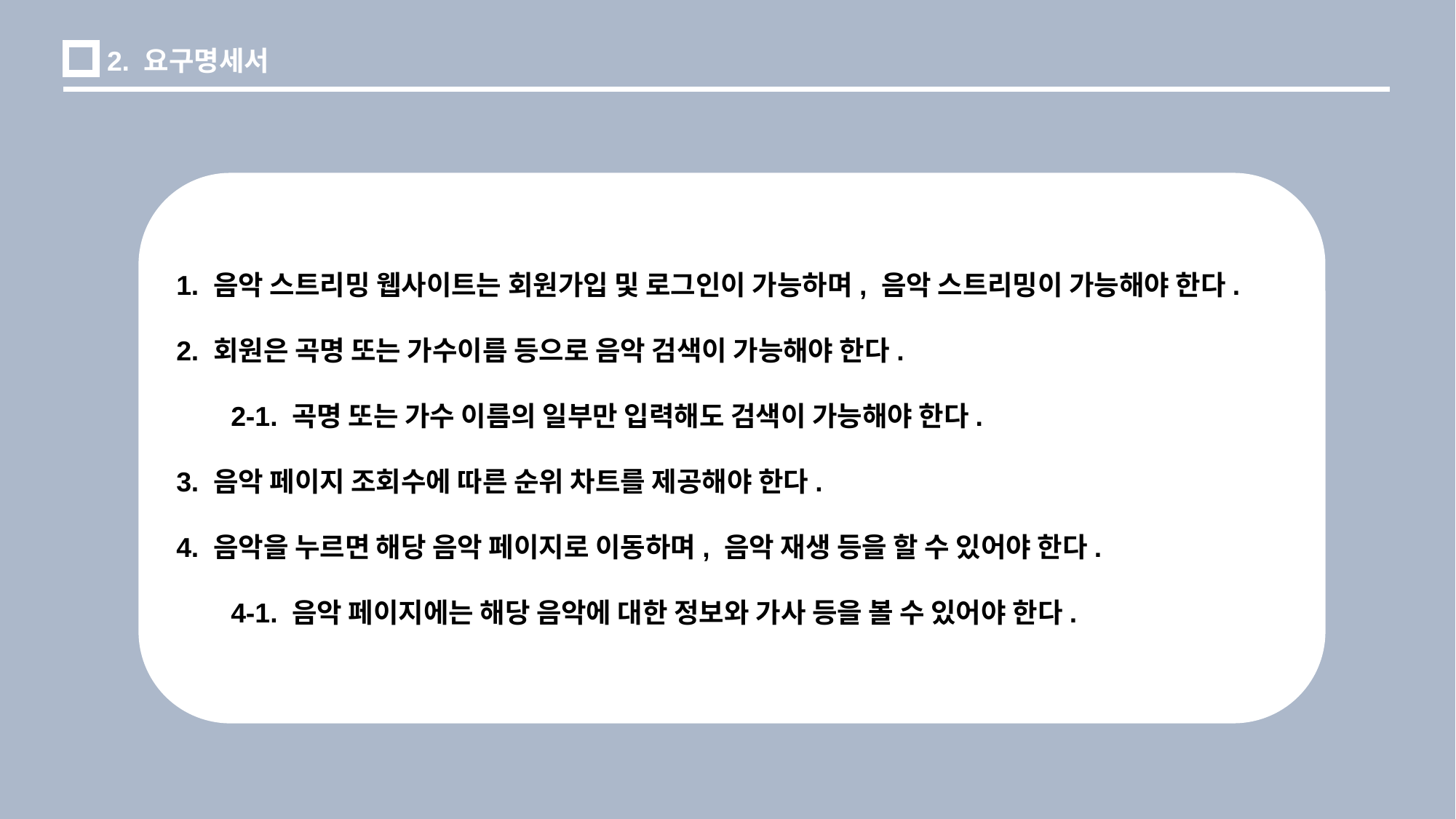

2. 요구명세서

1. 음악 스트리밍 웹사이트는 회원가입 및 로그인이 가능하며, 음악 스트리밍이 가능해야 한다.

2. 회원은 곡명 또는 가수이름 등으로 음악 검색이 가능해야 한다.

2-1. 곡명 또는 가수 이름의 일부만 입력해도 검색이 가능해야 한다.

3. 음악 페이지 조회수에 따른 순위 차트를 제공해야 한다.

4. 음악을 누르면 해당 음악 페이지로 이동하며, 음악 재생 등을 할 수 있어야 한다.

4-1. 음악 페이지에는 해당 음악에 대한 정보와 가사 등을 볼 수 있어야 한다.